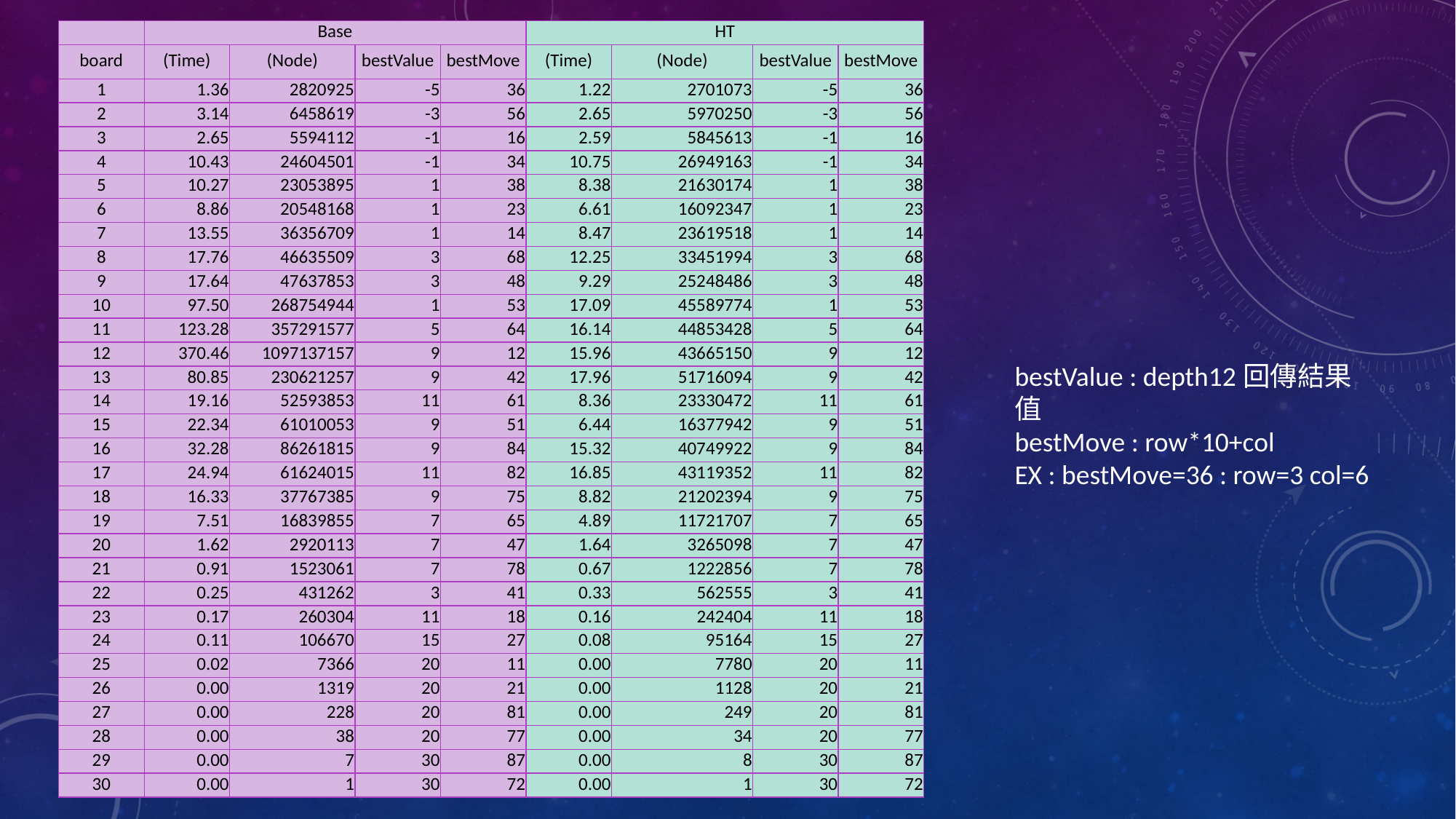

|  | Base |  |  |  | HT |  |  |  |
| --- | --- | --- | --- | --- | --- | --- | --- | --- |
| board | (Time) | (Node) | bestValue | bestMove | (Time) | (Node) | bestValue | bestMove |
| 1 | 1.36 | 2820925 | -5 | 36 | 1.22 | 2701073 | -5 | 36 |
| 2 | 3.14 | 6458619 | -3 | 56 | 2.65 | 5970250 | -3 | 56 |
| 3 | 2.65 | 5594112 | -1 | 16 | 2.59 | 5845613 | -1 | 16 |
| 4 | 10.43 | 24604501 | -1 | 34 | 10.75 | 26949163 | -1 | 34 |
| 5 | 10.27 | 23053895 | 1 | 38 | 8.38 | 21630174 | 1 | 38 |
| 6 | 8.86 | 20548168 | 1 | 23 | 6.61 | 16092347 | 1 | 23 |
| 7 | 13.55 | 36356709 | 1 | 14 | 8.47 | 23619518 | 1 | 14 |
| 8 | 17.76 | 46635509 | 3 | 68 | 12.25 | 33451994 | 3 | 68 |
| 9 | 17.64 | 47637853 | 3 | 48 | 9.29 | 25248486 | 3 | 48 |
| 10 | 97.50 | 268754944 | 1 | 53 | 17.09 | 45589774 | 1 | 53 |
| 11 | 123.28 | 357291577 | 5 | 64 | 16.14 | 44853428 | 5 | 64 |
| 12 | 370.46 | 1097137157 | 9 | 12 | 15.96 | 43665150 | 9 | 12 |
| 13 | 80.85 | 230621257 | 9 | 42 | 17.96 | 51716094 | 9 | 42 |
| 14 | 19.16 | 52593853 | 11 | 61 | 8.36 | 23330472 | 11 | 61 |
| 15 | 22.34 | 61010053 | 9 | 51 | 6.44 | 16377942 | 9 | 51 |
| 16 | 32.28 | 86261815 | 9 | 84 | 15.32 | 40749922 | 9 | 84 |
| 17 | 24.94 | 61624015 | 11 | 82 | 16.85 | 43119352 | 11 | 82 |
| 18 | 16.33 | 37767385 | 9 | 75 | 8.82 | 21202394 | 9 | 75 |
| 19 | 7.51 | 16839855 | 7 | 65 | 4.89 | 11721707 | 7 | 65 |
| 20 | 1.62 | 2920113 | 7 | 47 | 1.64 | 3265098 | 7 | 47 |
| 21 | 0.91 | 1523061 | 7 | 78 | 0.67 | 1222856 | 7 | 78 |
| 22 | 0.25 | 431262 | 3 | 41 | 0.33 | 562555 | 3 | 41 |
| 23 | 0.17 | 260304 | 11 | 18 | 0.16 | 242404 | 11 | 18 |
| 24 | 0.11 | 106670 | 15 | 27 | 0.08 | 95164 | 15 | 27 |
| 25 | 0.02 | 7366 | 20 | 11 | 0.00 | 7780 | 20 | 11 |
| 26 | 0.00 | 1319 | 20 | 21 | 0.00 | 1128 | 20 | 21 |
| 27 | 0.00 | 228 | 20 | 81 | 0.00 | 249 | 20 | 81 |
| 28 | 0.00 | 38 | 20 | 77 | 0.00 | 34 | 20 | 77 |
| 29 | 0.00 | 7 | 30 | 87 | 0.00 | 8 | 30 | 87 |
| 30 | 0.00 | 1 | 30 | 72 | 0.00 | 1 | 30 | 72 |
bestValue : depth12回傳結果值
bestMove : row*10+col
EX : bestMove=36 : row=3 col=6